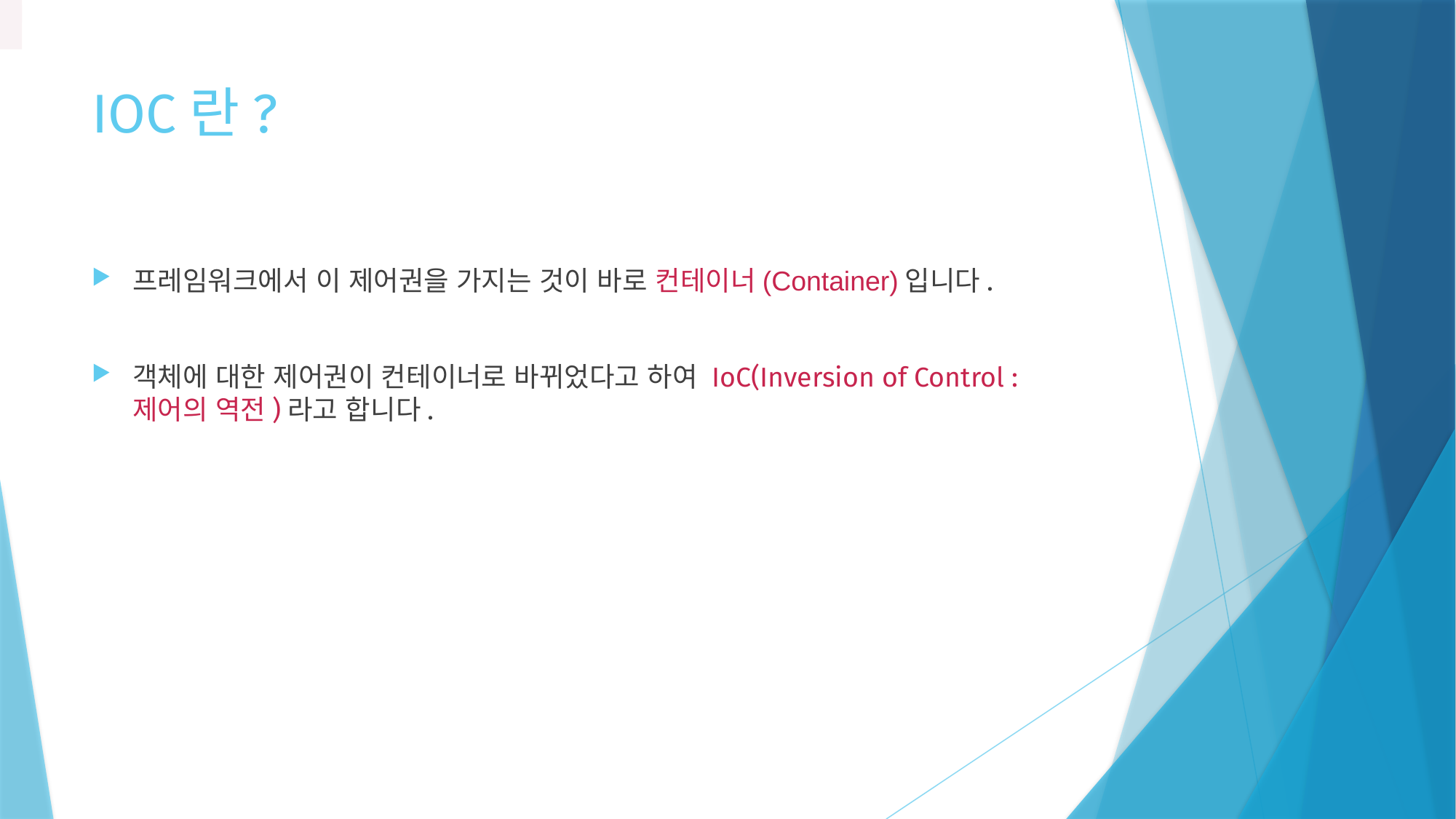

# IOC란?
프레임워크에서 이 제어권을 가지는 것이 바로 컨테이너(Container)입니다.

객체에 대한 제어권이 컨테이너로 바뀌었다고 하여 IoC(Inversion of Control : 제어의 역전)라고 합니다.